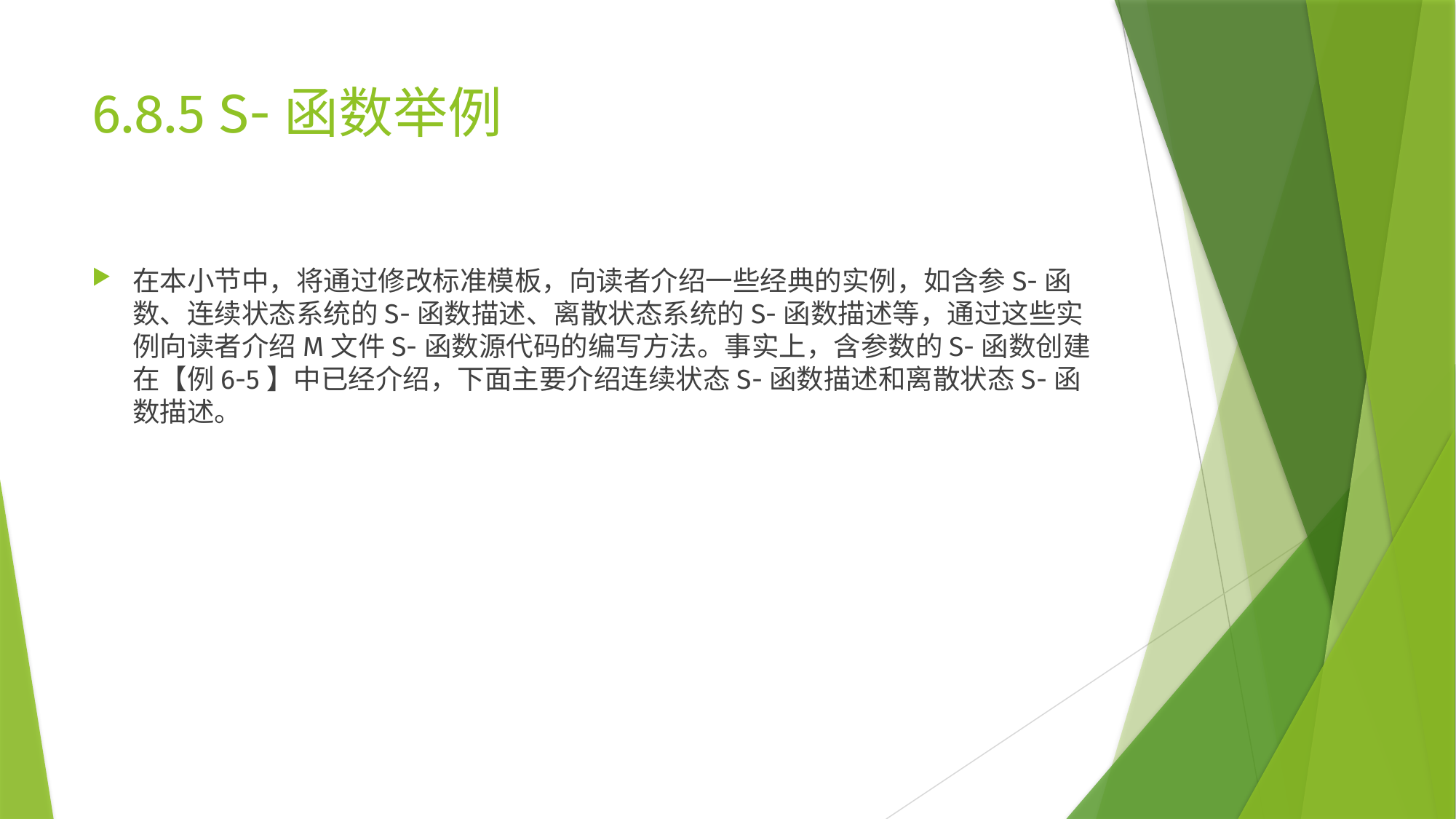

# 6.8.5 S-函数举例
在本小节中，将通过修改标准模板，向读者介绍一些经典的实例，如含参S-函数、连续状态系统的S-函数描述、离散状态系统的S-函数描述等，通过这些实例向读者介绍M文件S-函数源代码的编写方法。事实上，含参数的S-函数创建在【例6-5】中已经介绍，下面主要介绍连续状态S-函数描述和离散状态S-函数描述。